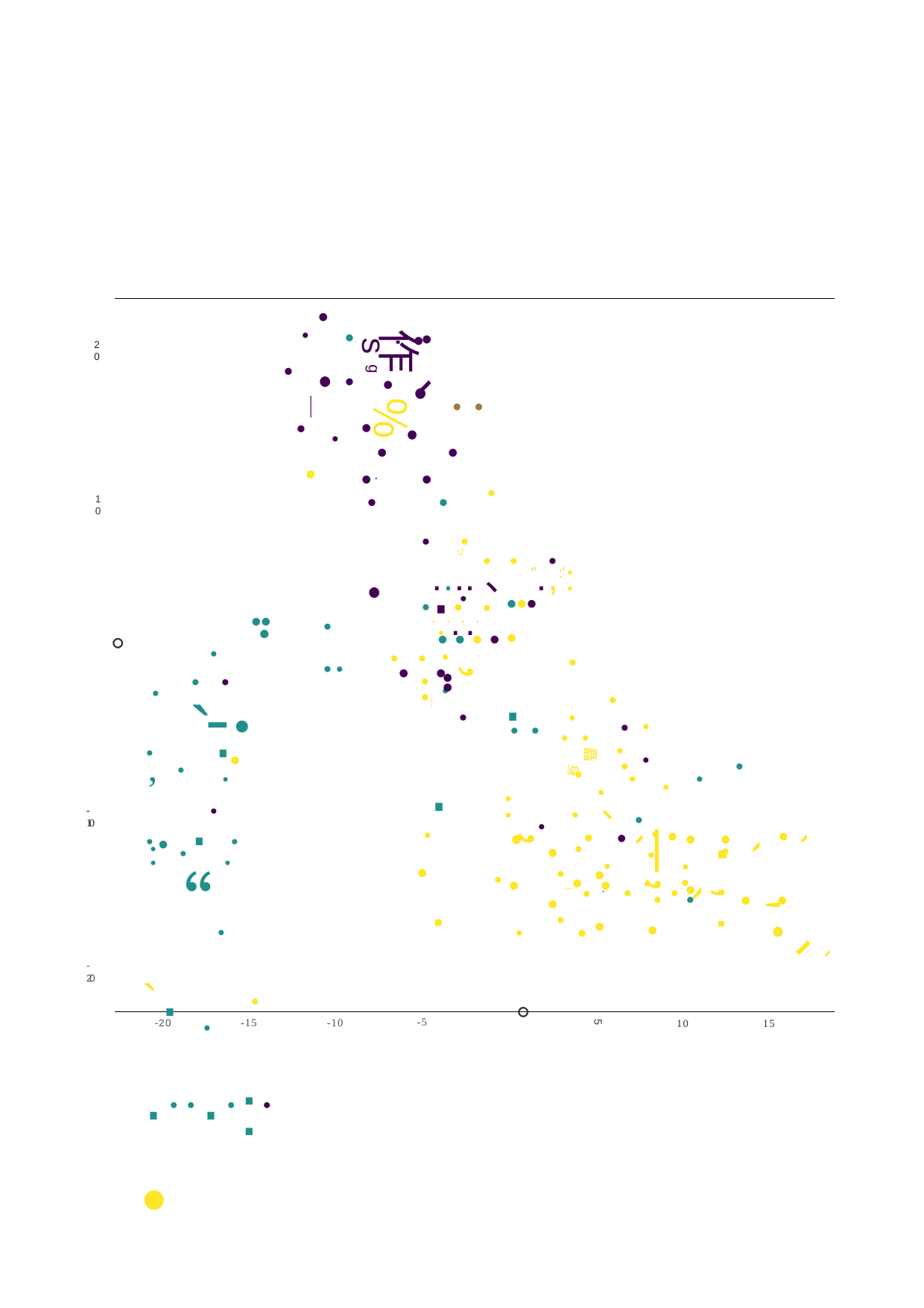

．． 作．
． ． ．
．、．．．．．．．．
20
.s
g
：．．％．．＿．．
．
:
10
．．．．
．．．．
(J
....、".,:':.......
·• ．..
．
••••
．·-．
．
．
••
••••
．
．••,．.• :•．.
。
．．．．
．••．• ．｀一•．
，．．．
．
．`.•．.．“．`·．······:·•
．
．
••．．．：．．、
．
＿
．．．．
矗
身
．．．••
．．•••
-10
．｀．．．．
．
｀
．｀．．．
．．．．，．．．．．
．一，．．．．．
．．
.
＇．．
, . `
．．
．
、
｀
-20
。

-5
-15
-10
10
15
-20
5